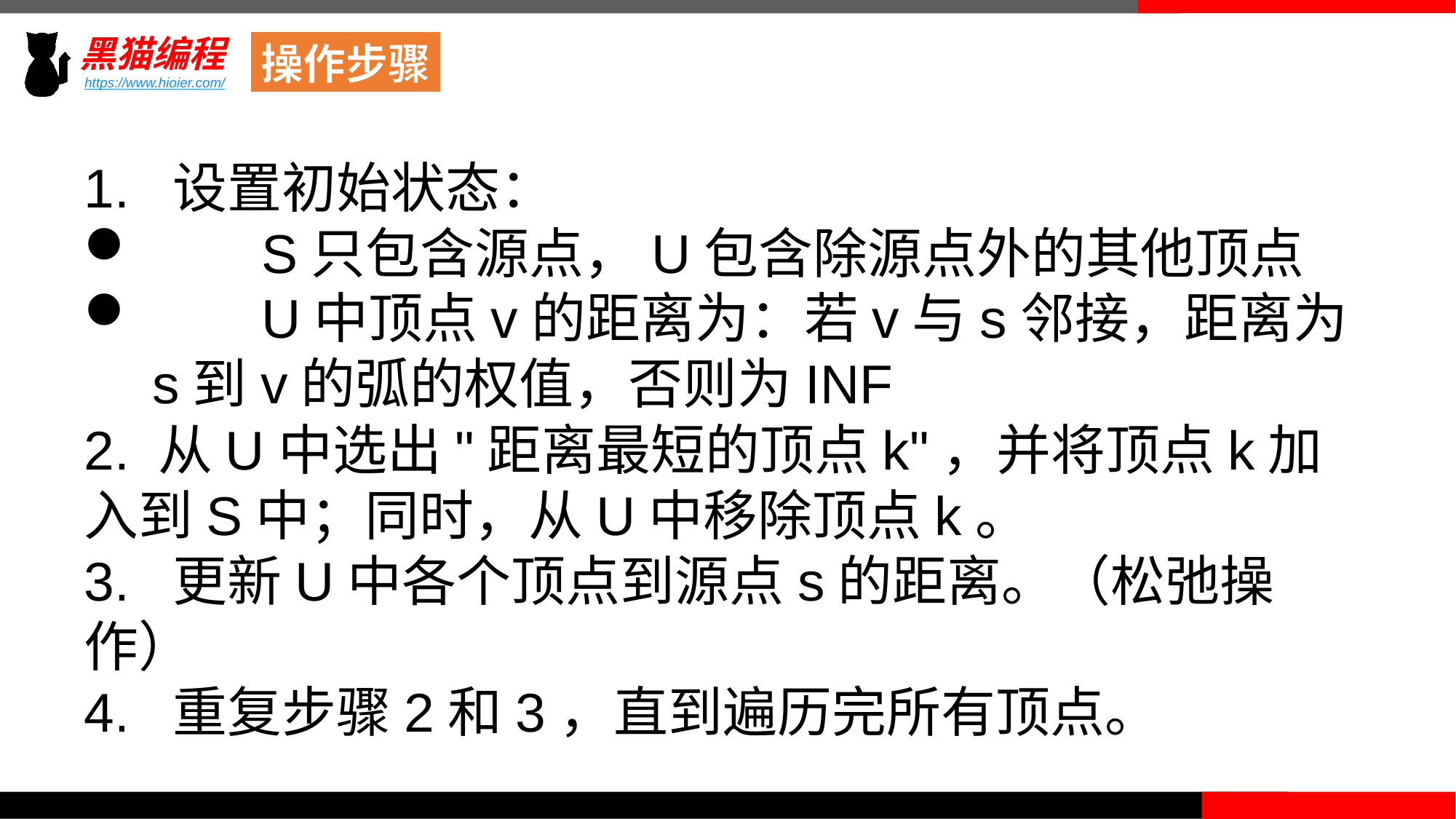

操作步骤
1.  设置初始状态：
	S只包含源点，U包含除源点外的其他顶点
	U中顶点v的距离为：若v与s邻接，距离为s到v的弧的权值，否则为INF
2. 从U中选出"距离最短的顶点k"，并将顶点k加入到S中；同时，从U中移除顶点k。
3.  更新U中各个顶点到源点s的距离。（松弛操作）
4.  重复步骤2和3，直到遍历完所有顶点。